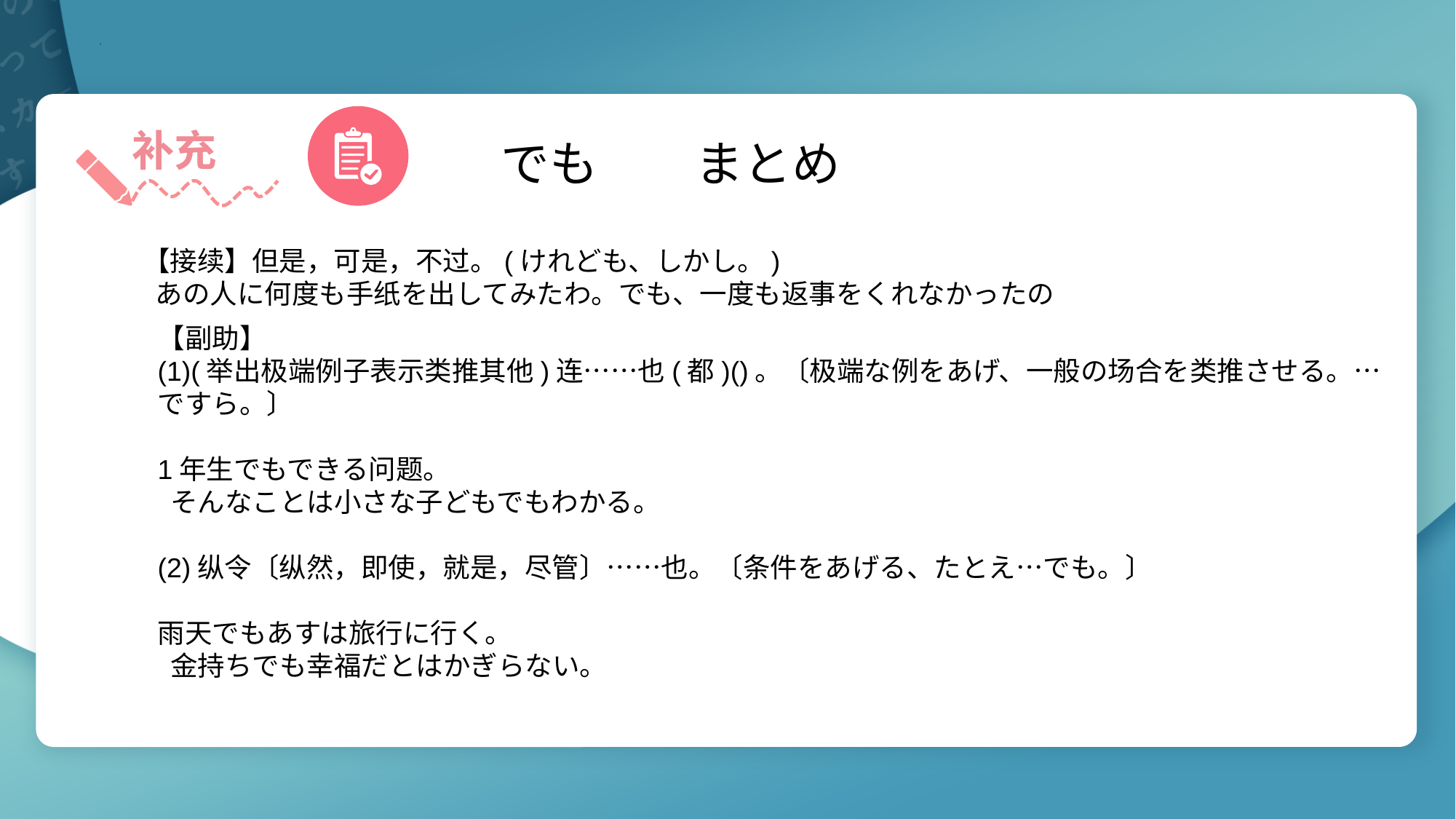

补充

でも　　まとめ
【接续】但是，可是，不过。(けれども、しかし。)
 あの人に何度も手纸を出してみたわ。でも、一度も返事をくれなかったの
【副助】
(1)(举出极端例子表示类推其他)连……也(都)()。〔极端な例をあげ、一般の场合を类推させる。…ですら。〕

1年生でもできる问题。
 そんなことは小さな子どもでもわかる。

(2)纵令〔纵然，即使，就是，尽管〕……也。〔条件をあげる、たとえ…でも。〕

雨天でもあすは旅行に行く。
 金持ちでも幸福だとはかぎらない。